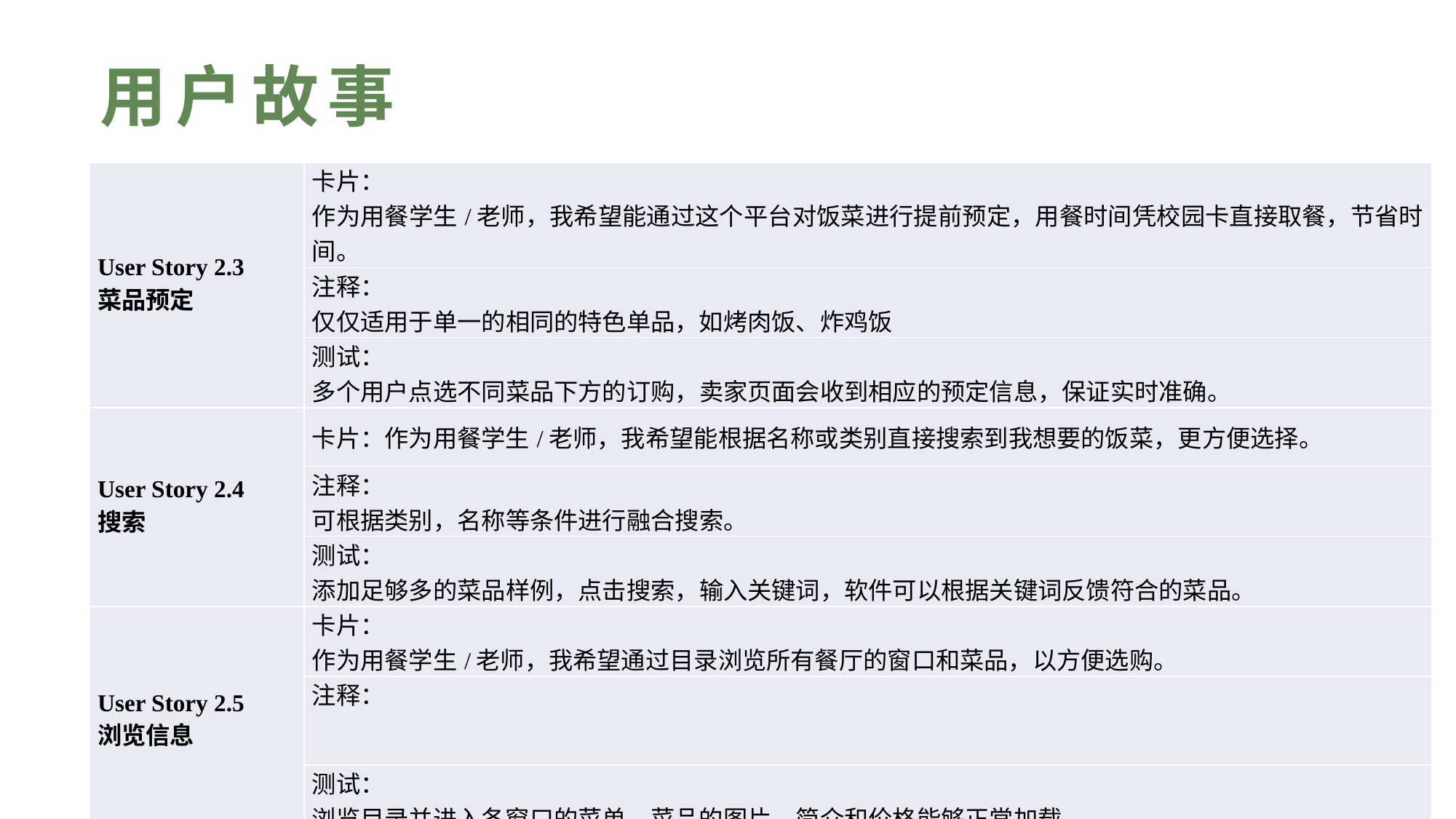

# 用户故事
| User Story 2.3 菜品预定 | 卡片： 作为用餐学生/老师，我希望能通过这个平台对饭菜进行提前预定，用餐时间凭校园卡直接取餐，节省时间。 |
| --- | --- |
|  | 注释： 仅仅适用于单一的相同的特色单品，如烤肉饭、炸鸡饭 |
|  | 测试： 多个用户点选不同菜品下方的订购，卖家页面会收到相应的预定信息，保证实时准确。 |
| User Story 2.4 搜索 | 卡片：作为用餐学生/老师，我希望能根据名称或类别直接搜索到我想要的饭菜，更方便选择。 |
|  | 注释： 可根据类别，名称等条件进行融合搜索。 |
|  | 测试： 添加足够多的菜品样例，点击搜索，输入关键词，软件可以根据关键词反馈符合的菜品。 |
| User Story 2.5 浏览信息 | 卡片： 作为用餐学生/老师，我希望通过目录浏览所有餐厅的窗口和菜品，以方便选购。 |
|  | 注释： |
|  | 测试： 浏览目录并进入各窗口的菜单，菜品的图片、简介和价格能够正常加载。 |
|  |  |